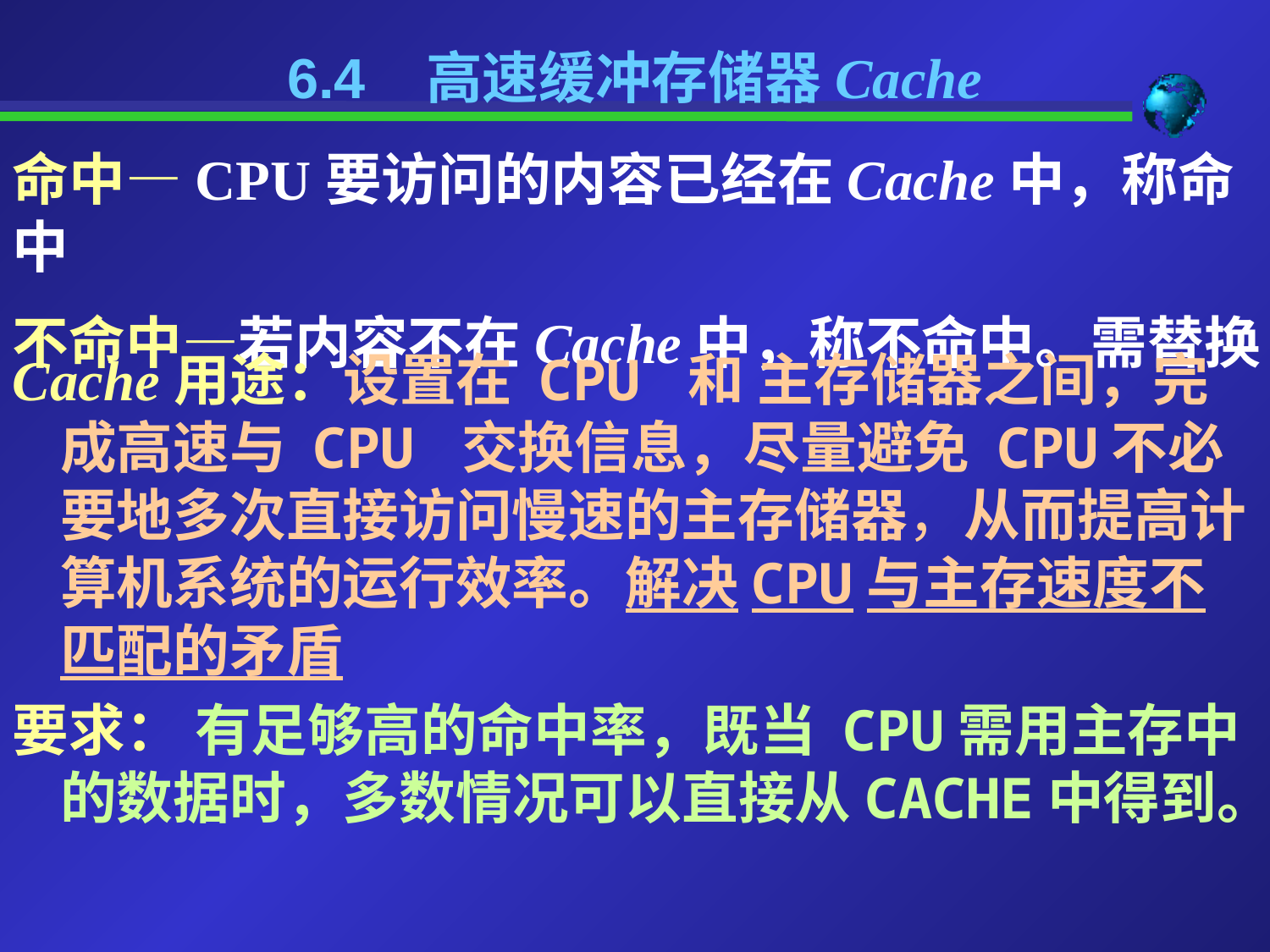

6.4   高速缓冲存储器Cache
命中—CPU要访问的内容已经在Cache中，称命中
不命中—若内容不在Cache中，称不命中。需替换
Cache用途：设置在 CPU 和 主存储器之间，完成高速与 CPU 交换信息，尽量避免 CPU不必要地多次直接访问慢速的主存储器，从而提高计算机系统的运行效率。解决CPU与主存速度不匹配的矛盾
要求： 有足够高的命中率，既当 CPU需用主存中的数据时，多数情况可以直接从CACHE中得到。
54